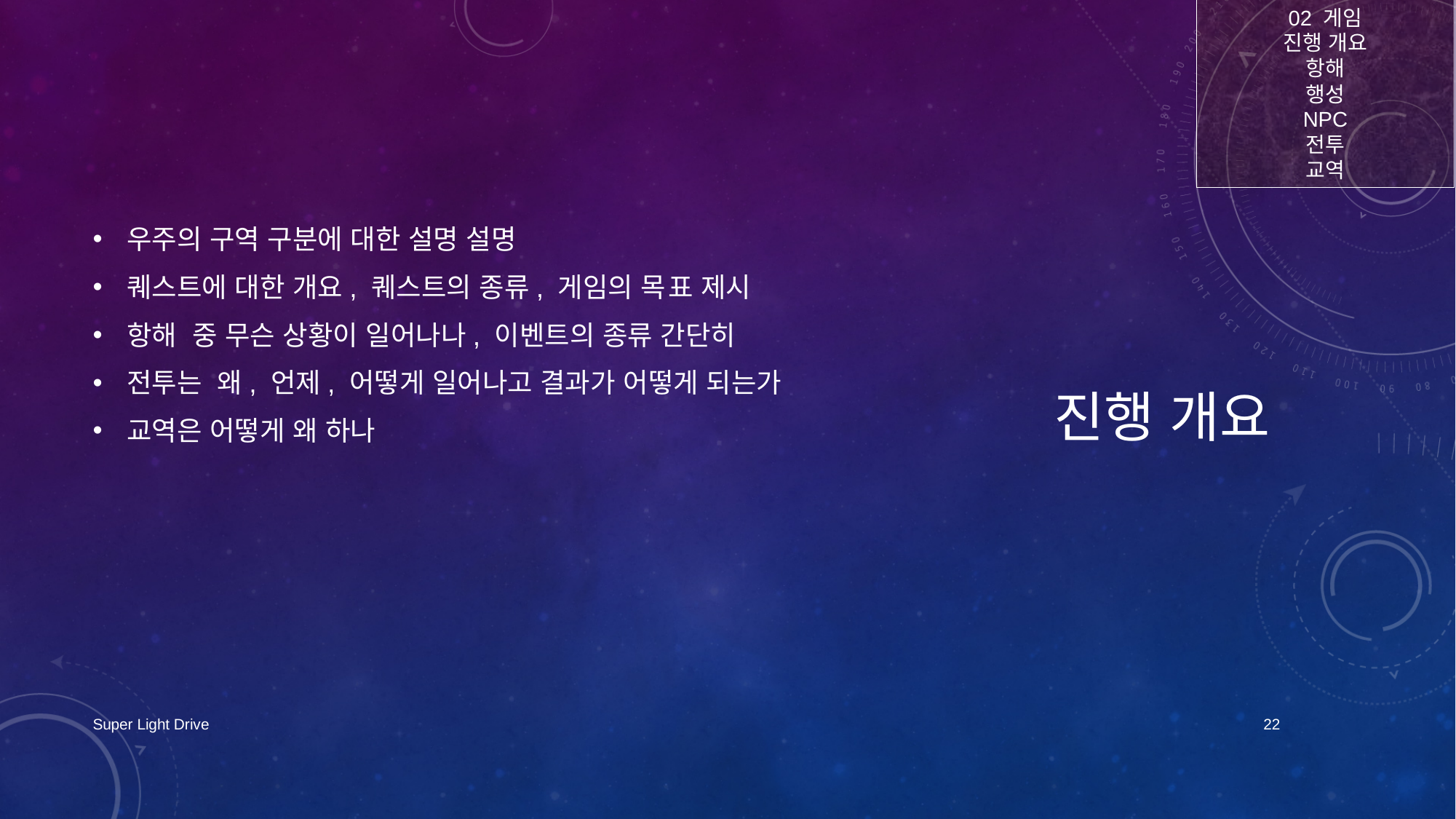

02 게임
진행 개요
항해
행성
NPC
전투
교역
# 진행 개요

우주의 구역 구분에 대한 설명 설명
퀘스트에 대한 개요, 퀘스트의 종류, 게임의 목표 제시
항해  중 무슨 상황이 일어나나, 이벤트의 종류 간단히
전투는  왜, 언제, 어떻게 일어나고 결과가 어떻게 되는가
교역은 어떻게 왜 하나
Super Light Drive
22